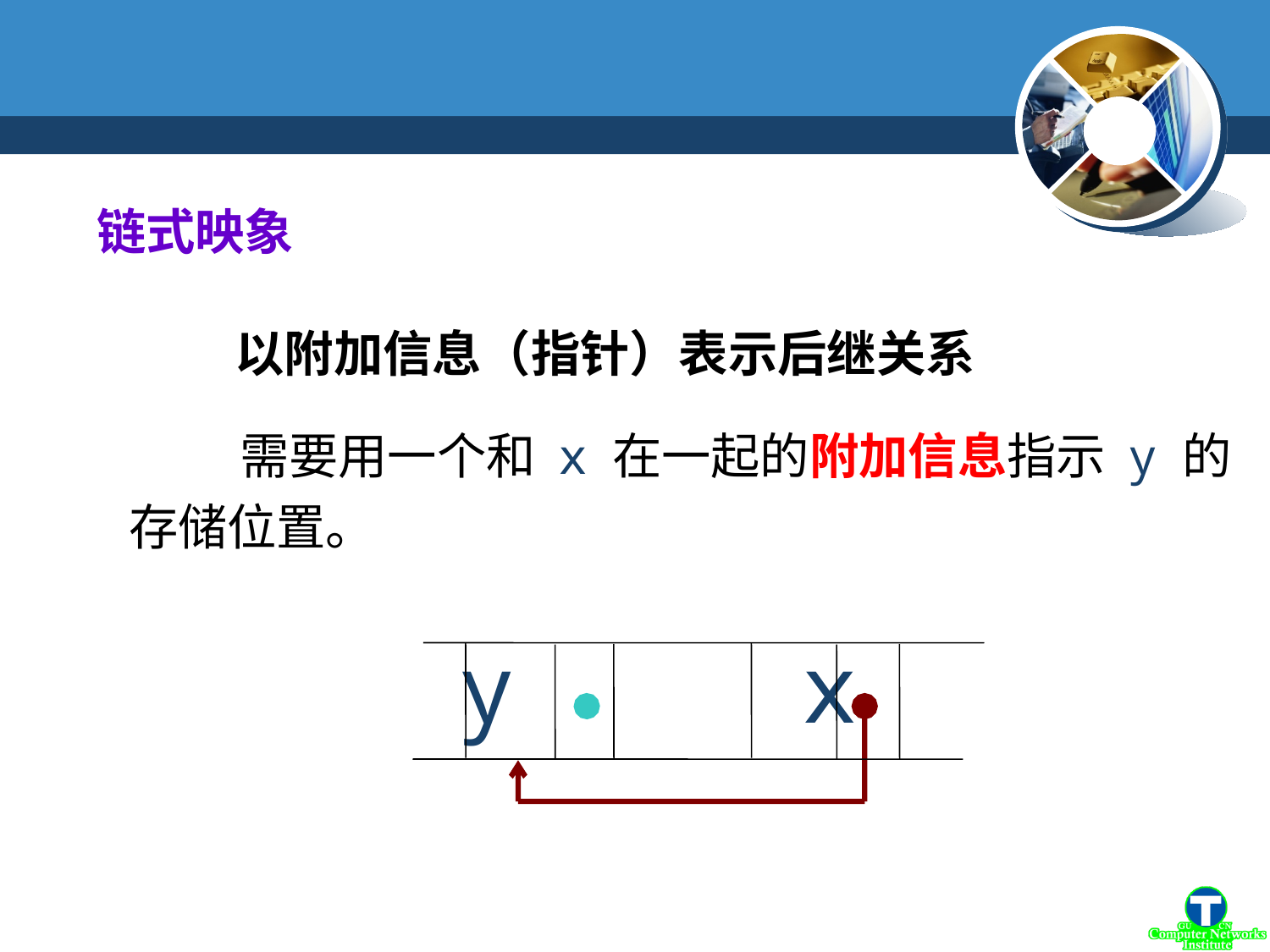

链式映象
以附加信息（指针）表示后继关系
         需要用一个和 x 在一起的附加信息指示 y 的存储位置。
y     x